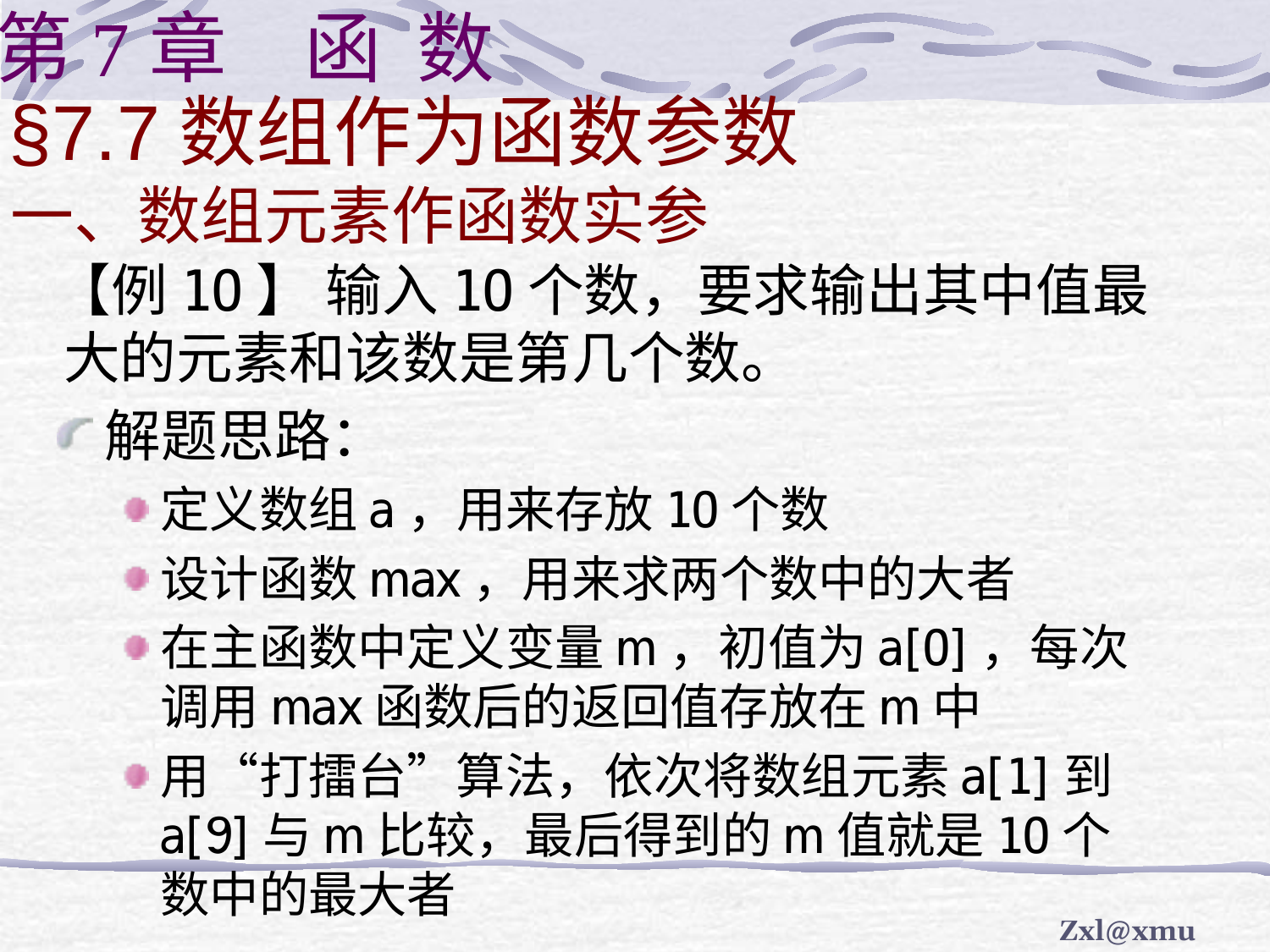

第7章　函  数
§7.7数组作为函数参数
# 一、数组元素作函数实参
  【例10】 输入10个数，要求输出其中值最大的元素和该数是第几个数。
解题思路：
定义数组a，用来存放10个数
设计函数max，用来求两个数中的大者
在主函数中定义变量m，初值为a[0]，每次调用max函数后的返回值存放在m中
用“打擂台”算法，依次将数组元素a[1]到a[9]与m比较，最后得到的m值就是10个数中的最大者